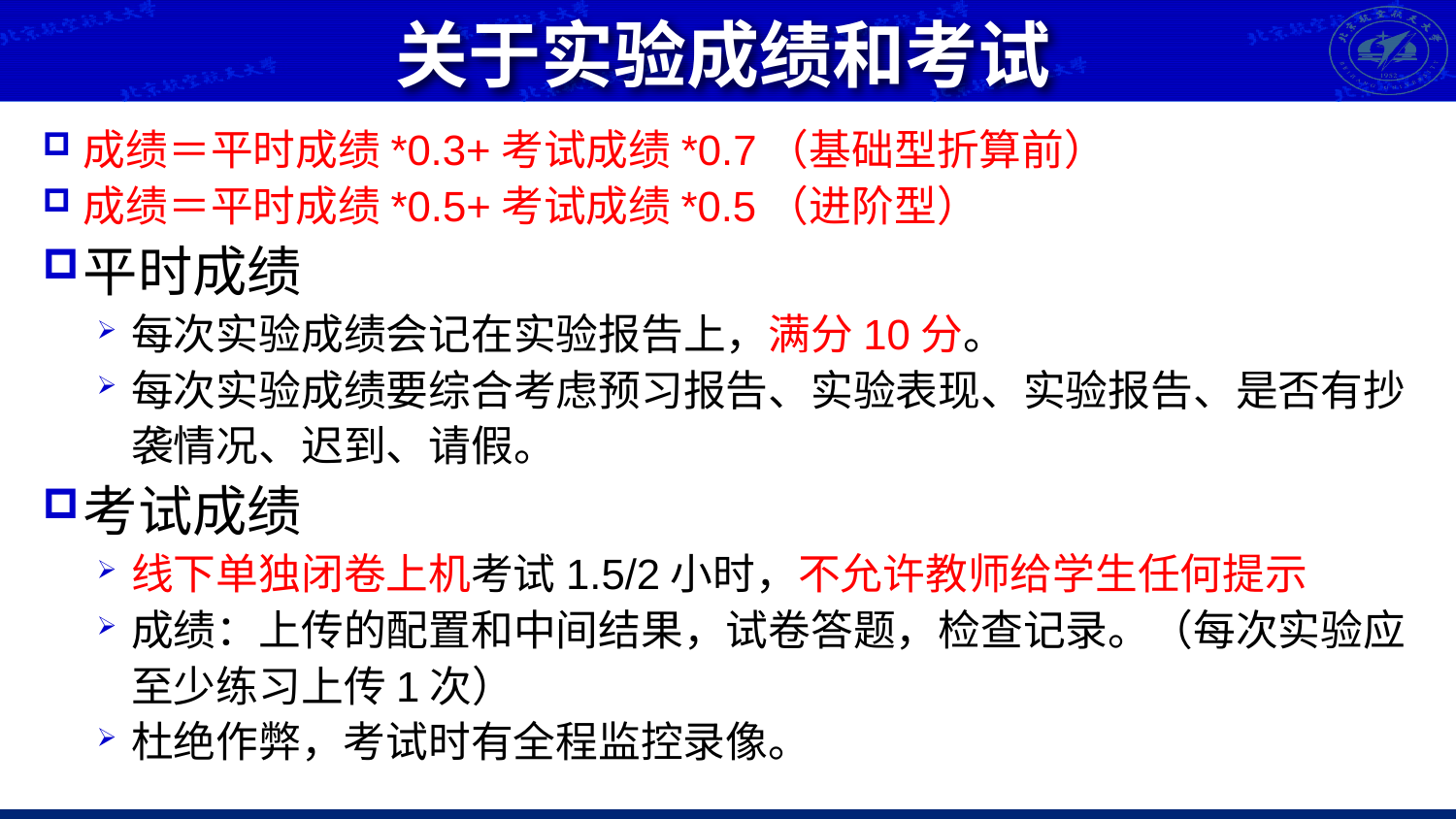

# 关于实验成绩和考试
成绩＝平时成绩*0.3+考试成绩*0.7（基础型折算前）
成绩＝平时成绩*0.5+考试成绩*0.5（进阶型）
平时成绩
每次实验成绩会记在实验报告上，满分10分。
每次实验成绩要综合考虑预习报告、实验表现、实验报告、是否有抄袭情况、迟到、请假。
考试成绩
线下单独闭卷上机考试1.5/2小时，不允许教师给学生任何提示
成绩：上传的配置和中间结果，试卷答题，检查记录。（每次实验应至少练习上传1次）
杜绝作弊，考试时有全程监控录像。